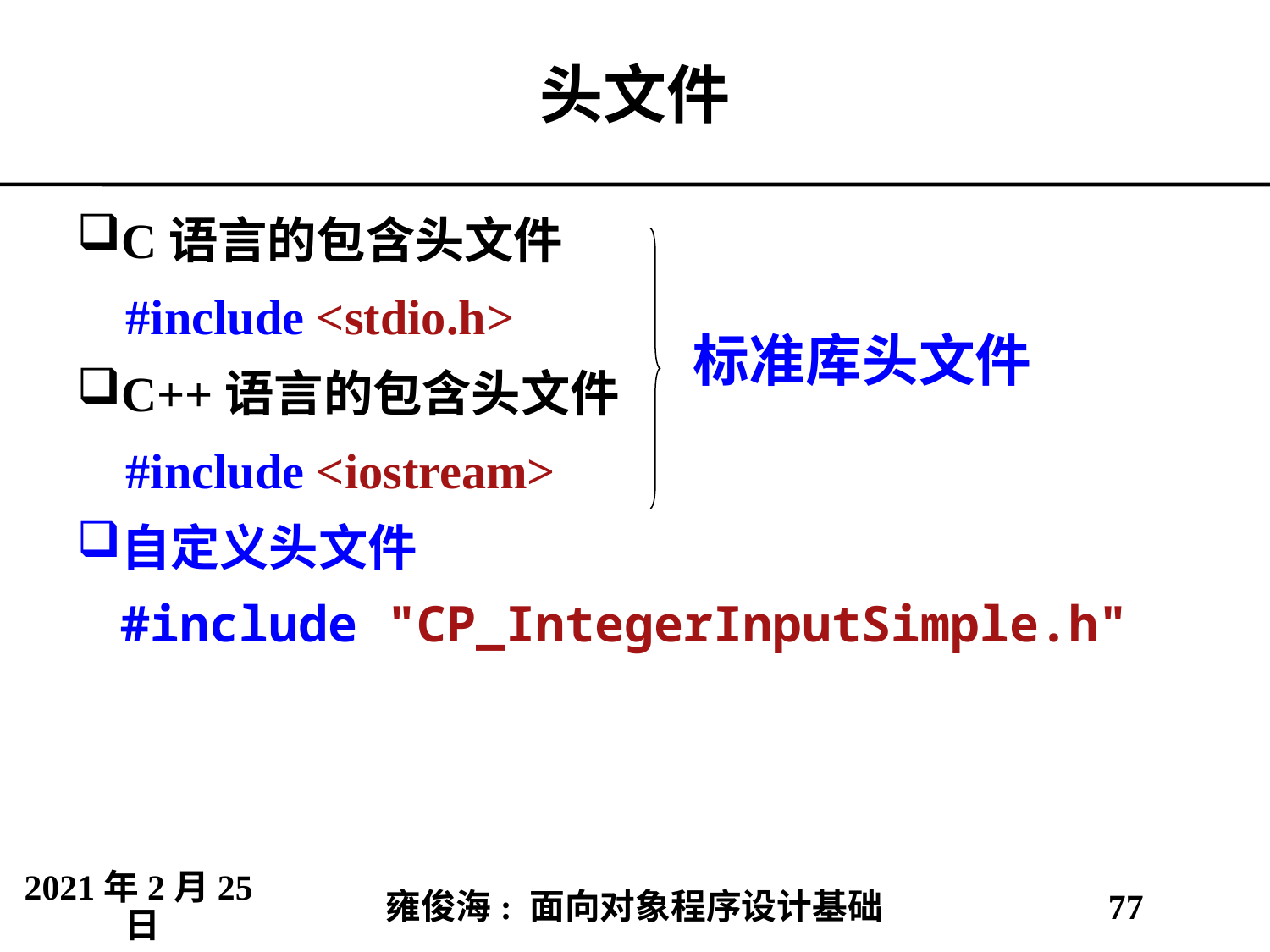

# 头文件

C语言的包含头文件
    #include <stdio.h>
C++语言的包含头文件
    #include <iostream>
自定义头文件
 	 #include "CP_IntegerInputSimple.h"

标准库头文件
2021年2月25日
雍俊海: 面向对象程序设计基础
77